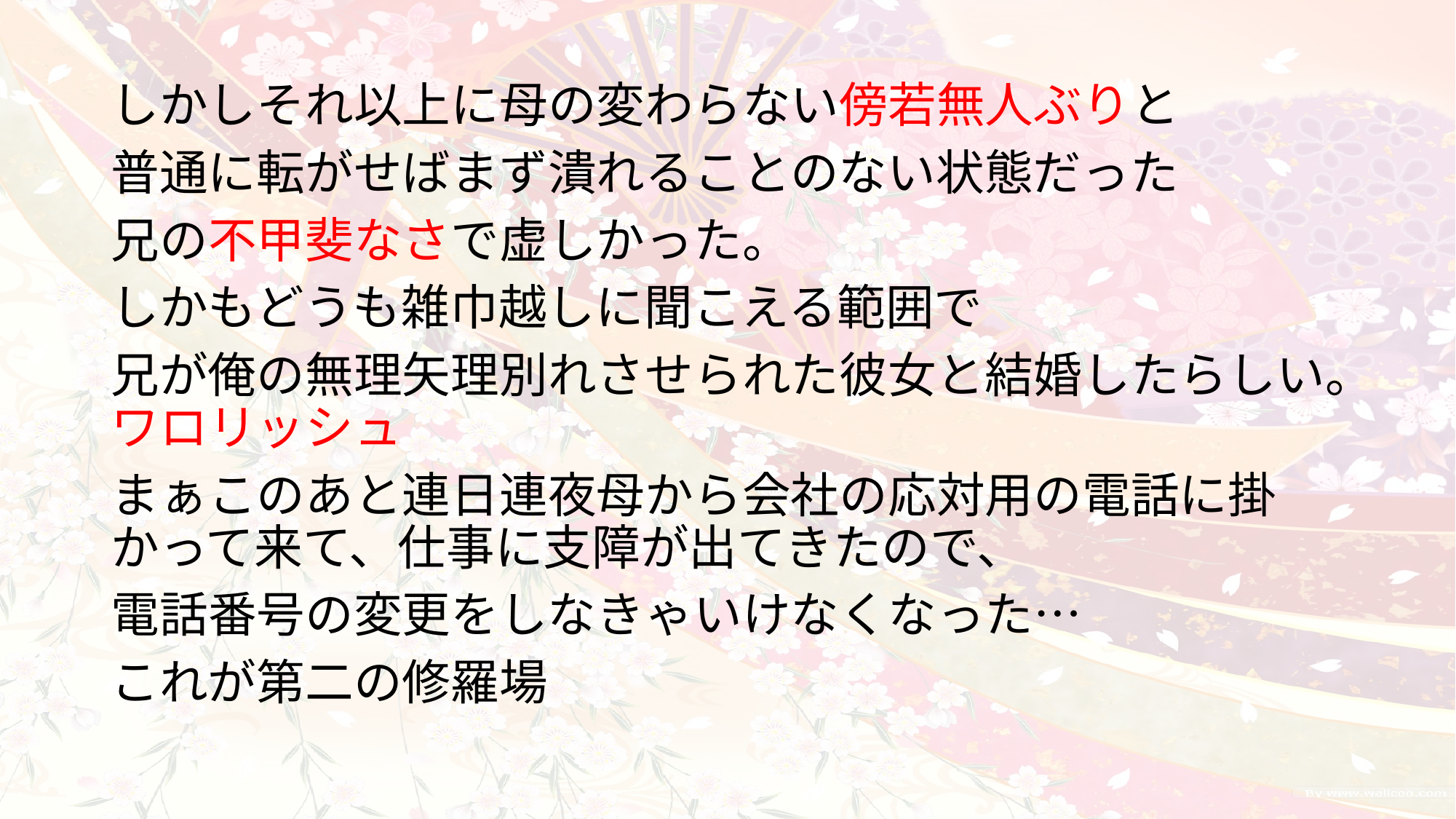

しかしそれ以上に母の変わらない傍若無人ぶりと
普通に転がせばまず潰れることのない状態だった
兄の不甲斐なさで虚しかった。
しかもどうも雑巾越しに聞こえる範囲で
兄が俺の無理矢理別れさせられた彼女と結婚したらしい。ワロリッシュ
まぁこのあと連日連夜母から会社の応対用の電話に掛かって来て、仕事に支障が出てきたので、
電話番号の変更をしなきゃいけなくなった…
これが第二の修羅場